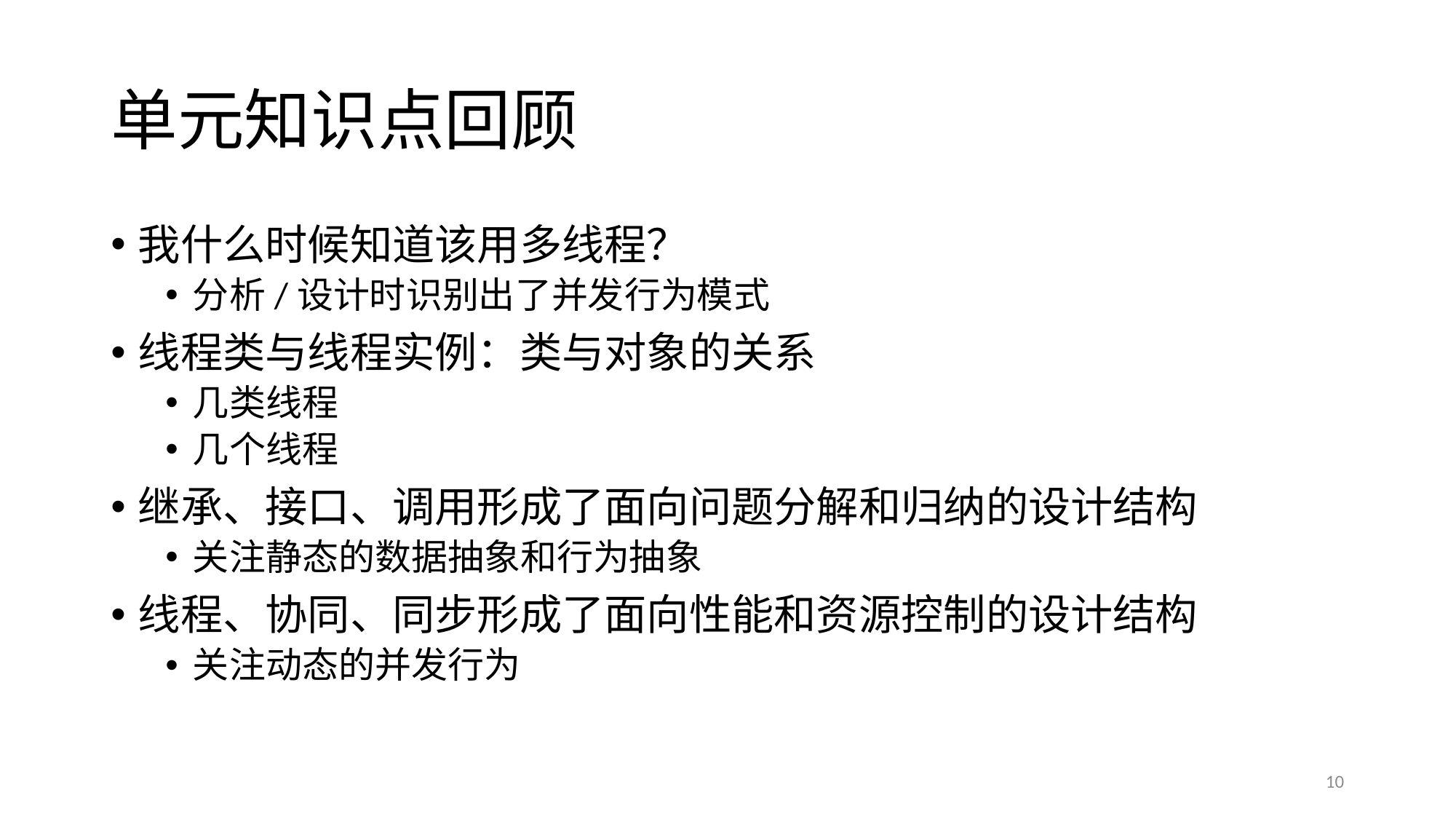

# 单元知识点回顾
我什么时候知道该用多线程？
分析/设计时识别出了并发行为模式
线程类与线程实例：类与对象的关系
几类线程
几个线程
继承、接口、调用形成了面向问题分解和归纳的设计结构
关注静态的数据抽象和行为抽象
线程、协同、同步形成了面向性能和资源控制的设计结构
关注动态的并发行为
10